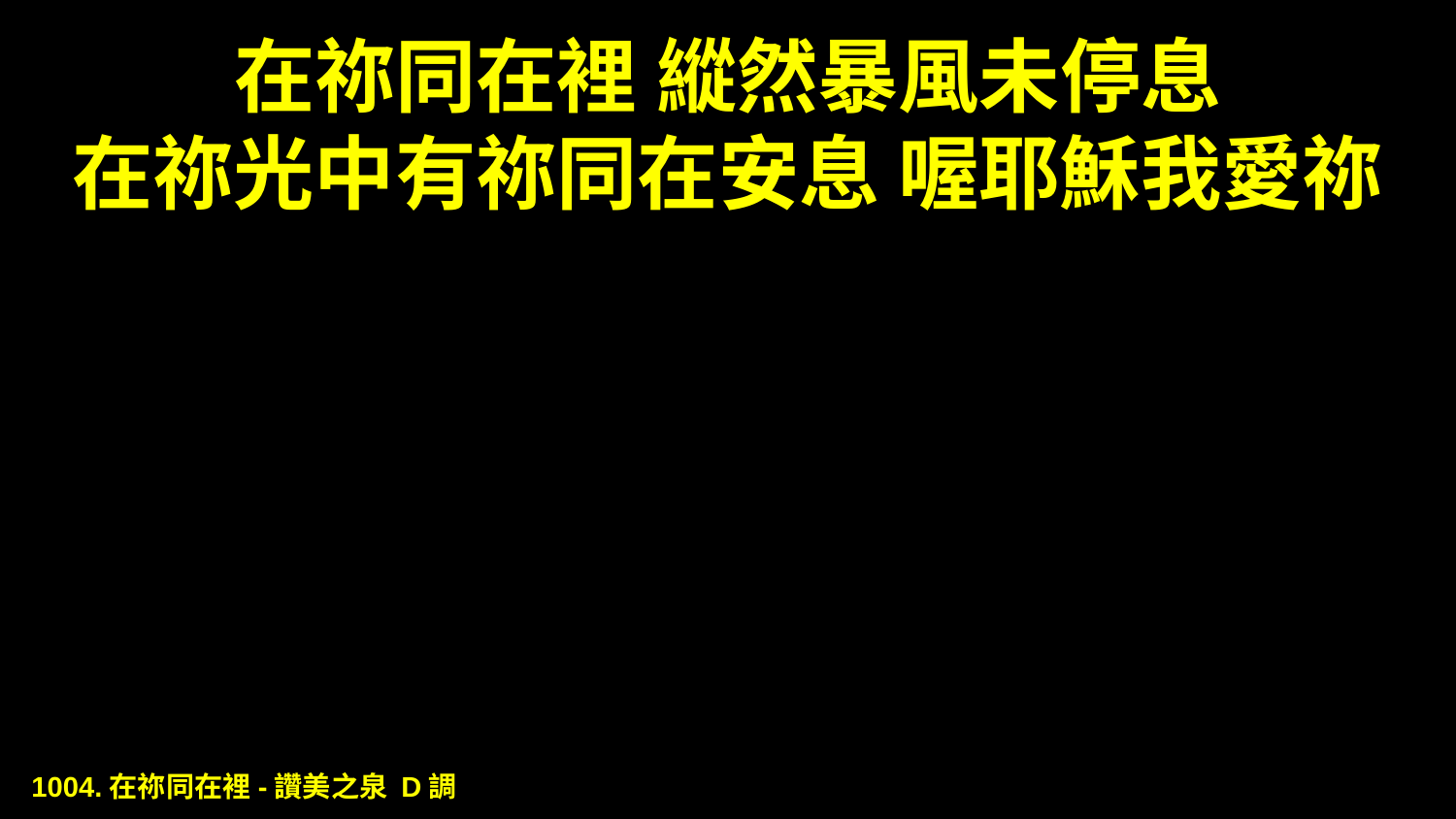

# 在祢同在裡 縱然暴風未停息 在祢光中有祢同在安息 喔耶穌我愛祢
1004.在祢同在裡-讚美之泉 D調